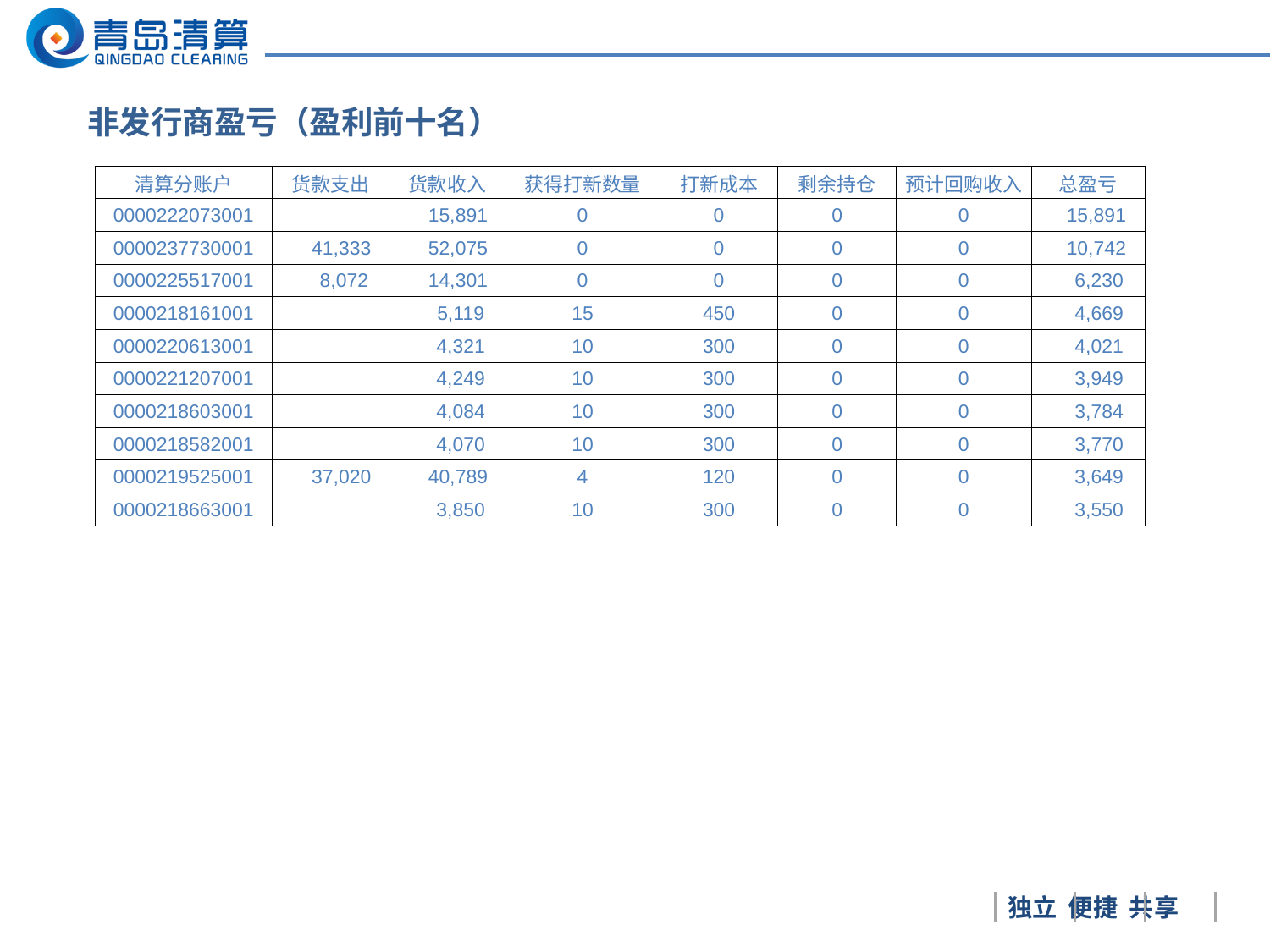

战略布局图
非发行商盈亏（盈利前十名）
| 清算分账户 | 货款支出 | 货款收入 | 获得打新数量 | 打新成本 | 剩余持仓 | 预计回购收入 | 总盈亏 |
| --- | --- | --- | --- | --- | --- | --- | --- |
| 0000222073001 |  | 15,891 | 0 | 0 | 0 | 0 | 15,891 |
| 0000237730001 | 41,333 | 52,075 | 0 | 0 | 0 | 0 | 10,742 |
| 0000225517001 | 8,072 | 14,301 | 0 | 0 | 0 | 0 | 6,230 |
| 0000218161001 |  | 5,119 | 15 | 450 | 0 | 0 | 4,669 |
| 0000220613001 |  | 4,321 | 10 | 300 | 0 | 0 | 4,021 |
| 0000221207001 |  | 4,249 | 10 | 300 | 0 | 0 | 3,949 |
| 0000218603001 |  | 4,084 | 10 | 300 | 0 | 0 | 3,784 |
| 0000218582001 |  | 4,070 | 10 | 300 | 0 | 0 | 3,770 |
| 0000219525001 | 37,020 | 40,789 | 4 | 120 | 0 | 0 | 3,649 |
| 0000218663001 |  | 3,850 | 10 | 300 | 0 | 0 | 3,550 |